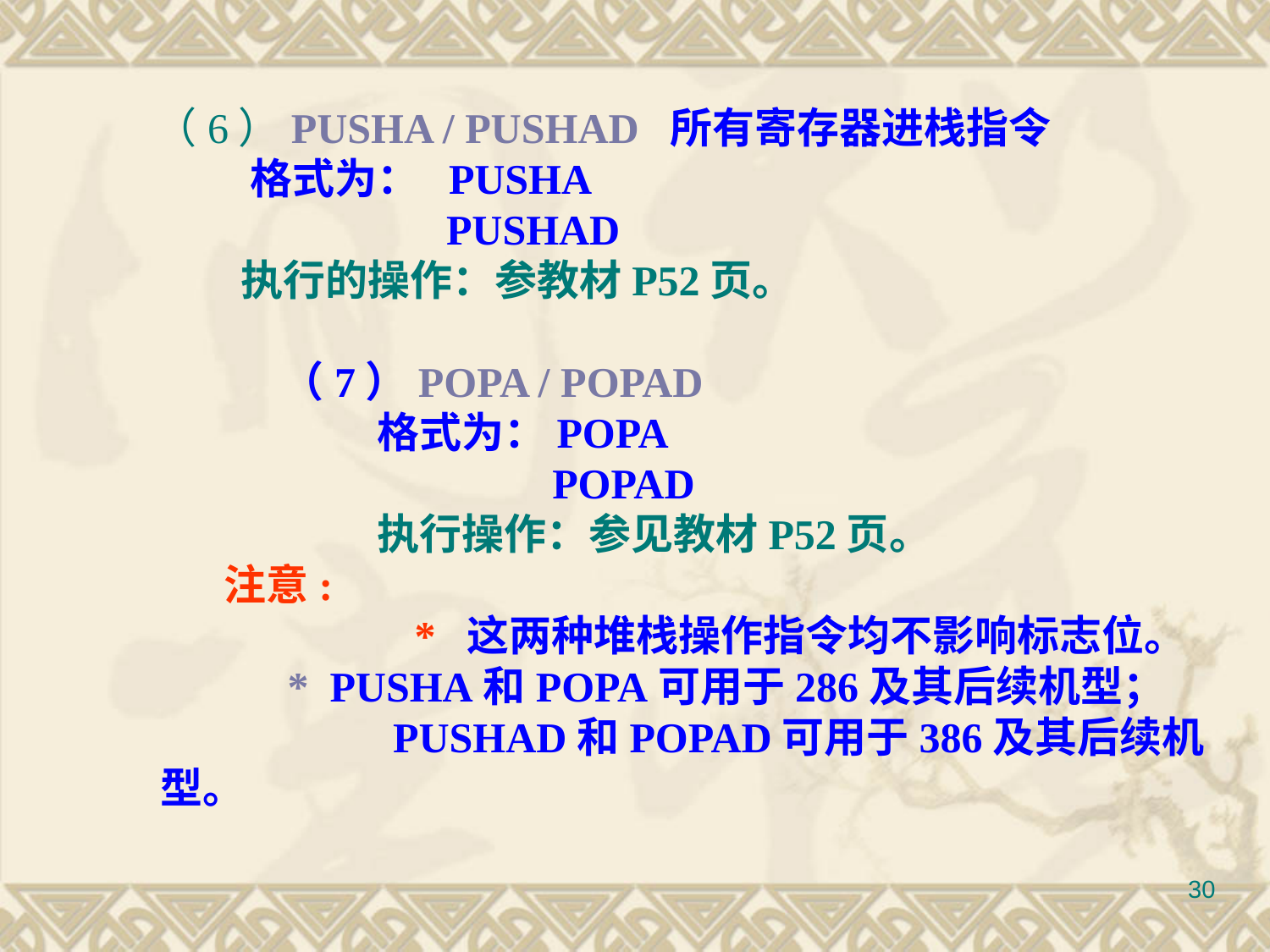

（6）PUSHA / PUSHAD  所有寄存器进栈指令
               格式为：  PUSHA
                                 PUSHAD
              执行的操作：参教材P52页。

     （7）POPA / POPAD
               格式为：POPA
                               POPAD
               执行操作：参见教材P52页。
注意:
                  *  这两种堆栈操作指令均不影响标志位。
            *  PUSHA和POPA可用于286及其后续机型；                	          PUSHAD和POPAD可用于386及其后续机型。

30